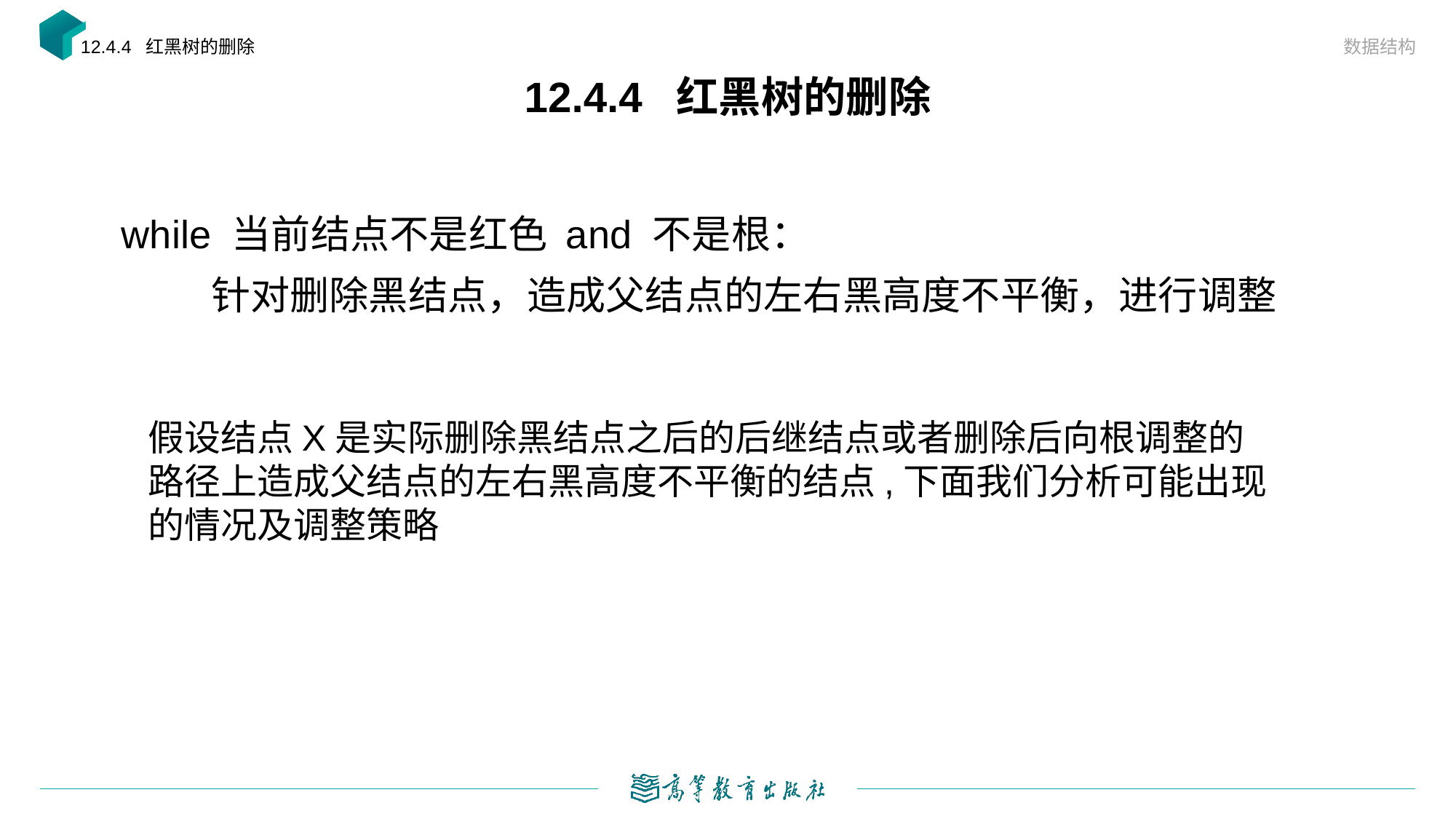

数据结构
12.4.4  红黑树的删除
# 12.4.4  红黑树的删除
while 当前结点不是红色 and 不是根：
         针对删除黑结点，造成父结点的左右黑高度不平衡，进行调整
假设结点X是实际删除黑结点之后的后继结点或者删除后向根调整的路径上造成父结点的左右黑高度不平衡的结点,下面我们分析可能出现的情况及调整策略